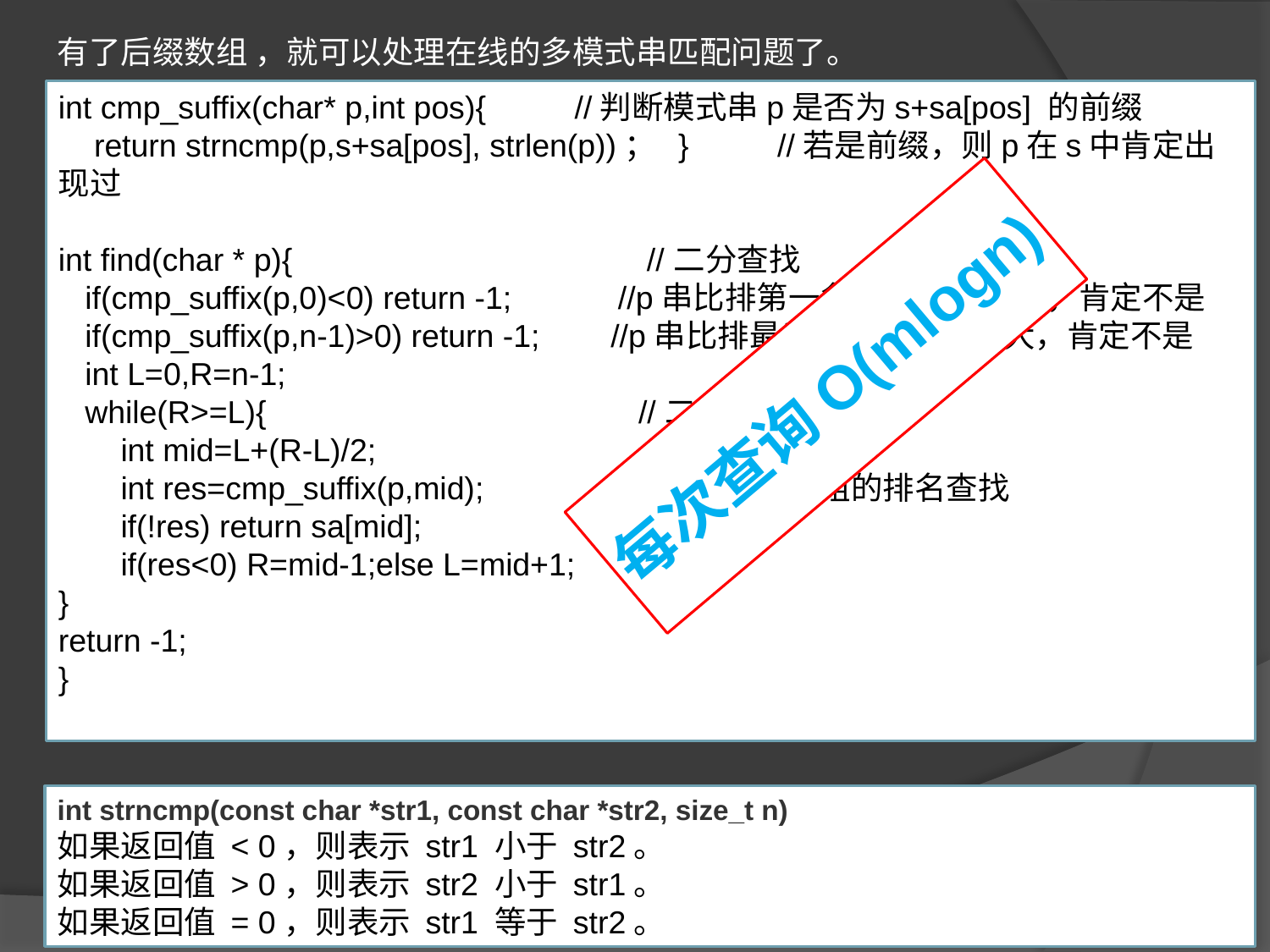

有了后缀数组 ，就可以处理在线的多模式串匹配问题了。
int cmp_suffix(char* p,int pos){          //判断模式串p是否为s+sa[pos] 的前缀
    return strncmp(p,s+sa[pos], strlen(p))；  }          //若是前缀，则p在s中肯定出现过

int find(char * p){                                        //二分查找
   if(cmp_suffix(p,0)<0) return -1;            //p串比排第一名的S后缀还小，肯定不是
   if(cmp_suffix(p,n-1)>0) return -1;        //p串比排最后一名的后缀还大，肯定不是
   int L=0,R=n-1;
   while(R>=L){                                          //二分查找
       int mid=L+(R-L)/2;
       int res=cmp_suffix(p,mid);                 //根据后缀数组的排名查找
       if(!res) return sa[mid];
       if(res<0) R=mid-1;else L=mid+1;
}
return -1;
}

每次查询O(mlogn)
int strncmp(const char *str1, const char *str2, size_t n)
如果返回值 < 0，则表示 str1 小于 str2。
如果返回值 > 0，则表示 str2 小于 str1。
如果返回值 = 0，则表示 str1 等于 str2。